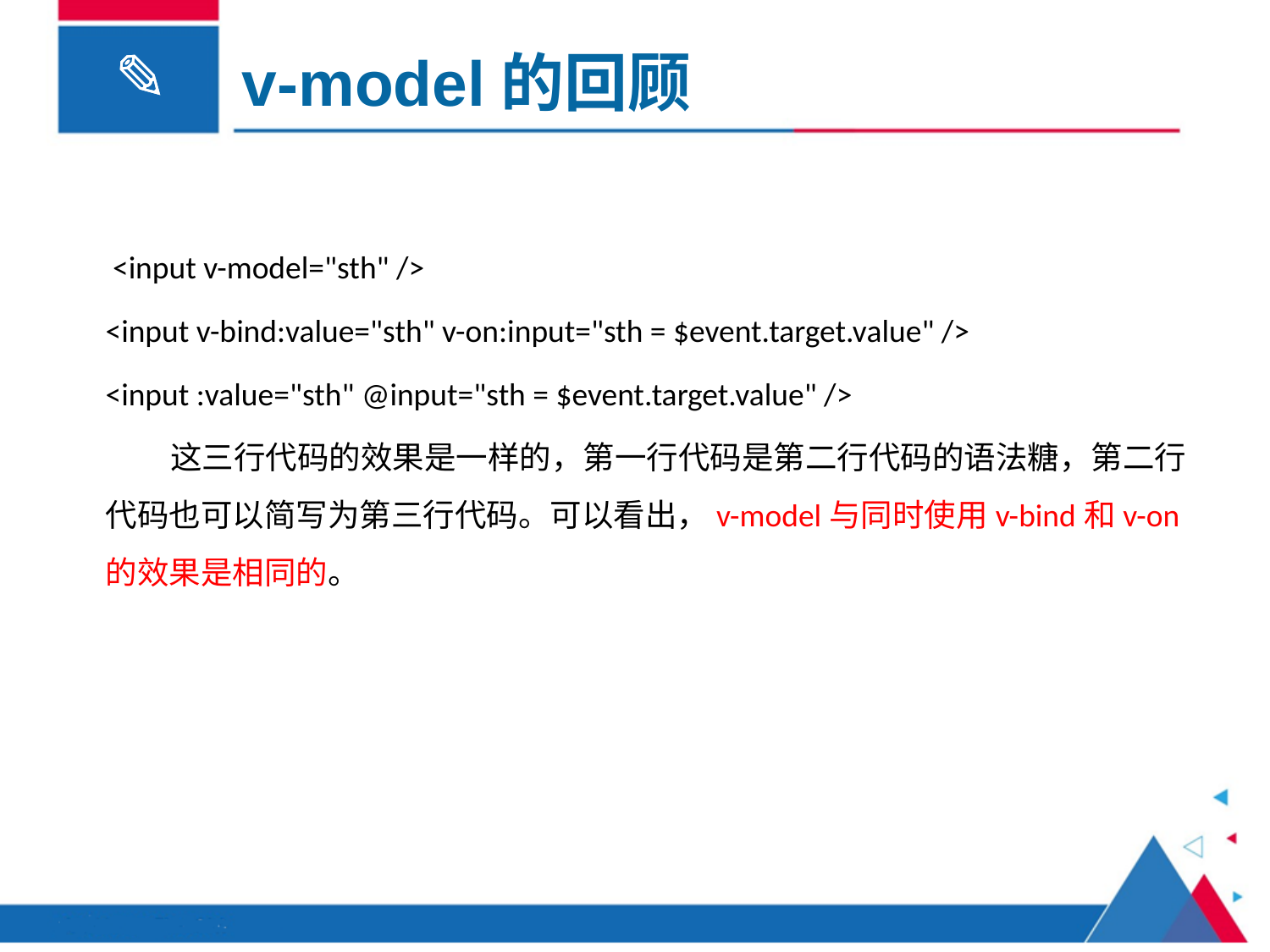

v-model的回顾
 <input v-model="sth" />
<input v-bind:value="sth" v-on:input="sth = $event.target.value" />
<input :value="sth" @input="sth = $event.target.value" />
        这三行代码的效果是一样的，第一行代码是第二行代码的语法糖，第二行代码也可以简写为第三行代码。可以看出，v-model与同时使用v-bind和v-on的效果是相同的。